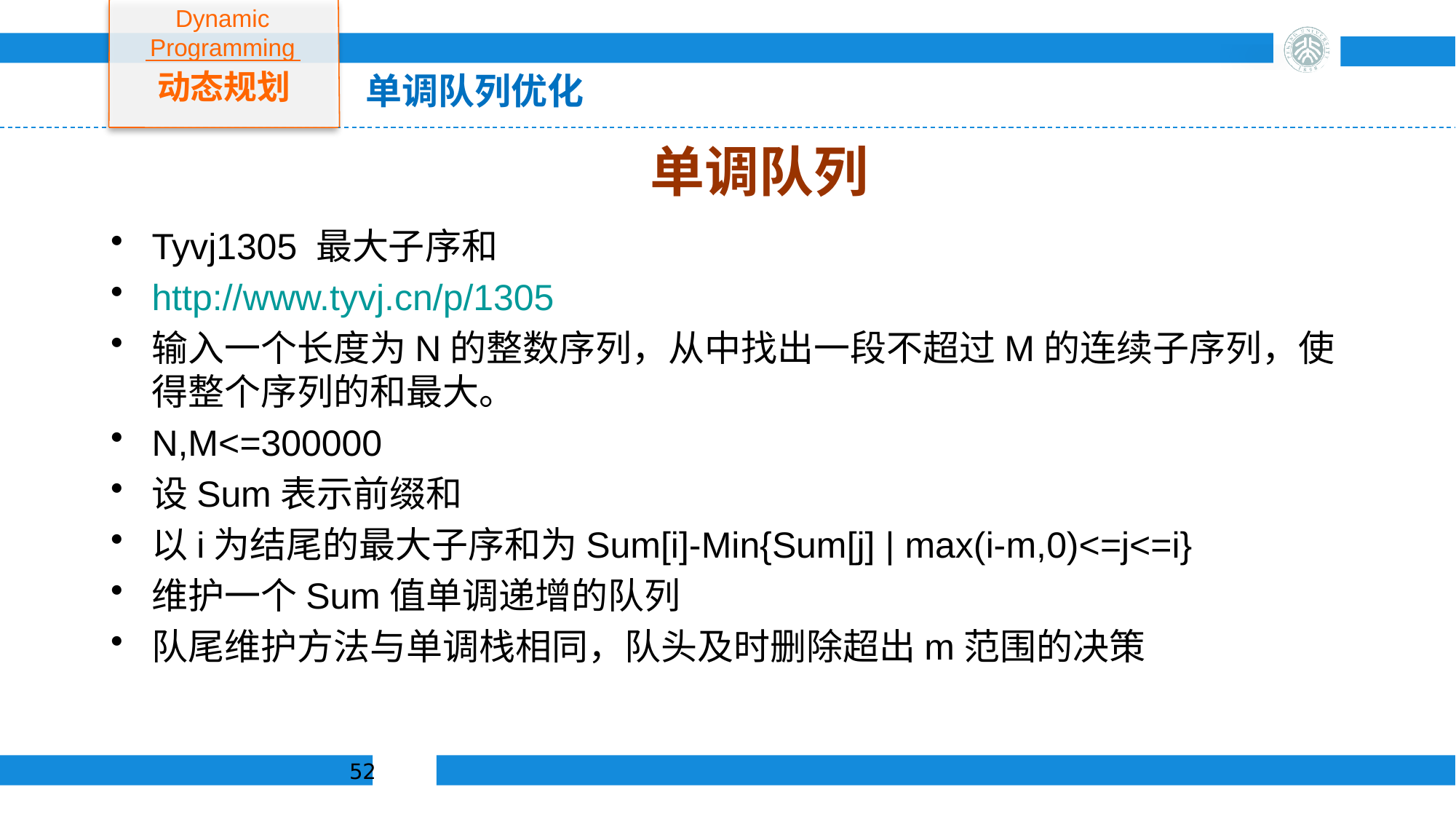

Dynamic Programming
动态规划
单调队列优化
单调队列
Tyvj1305 最大子序和
http://www.tyvj.cn/p/1305
输入一个长度为N的整数序列，从中找出一段不超过M的连续子序列，使得整个序列的和最大。
N,M<=300000
设Sum表示前缀和
以i为结尾的最大子序和为Sum[i]-Min{Sum[j] | max(i-m,0)<=j<=i}
维护一个Sum值单调递增的队列
队尾维护方法与单调栈相同，队头及时删除超出m范围的决策